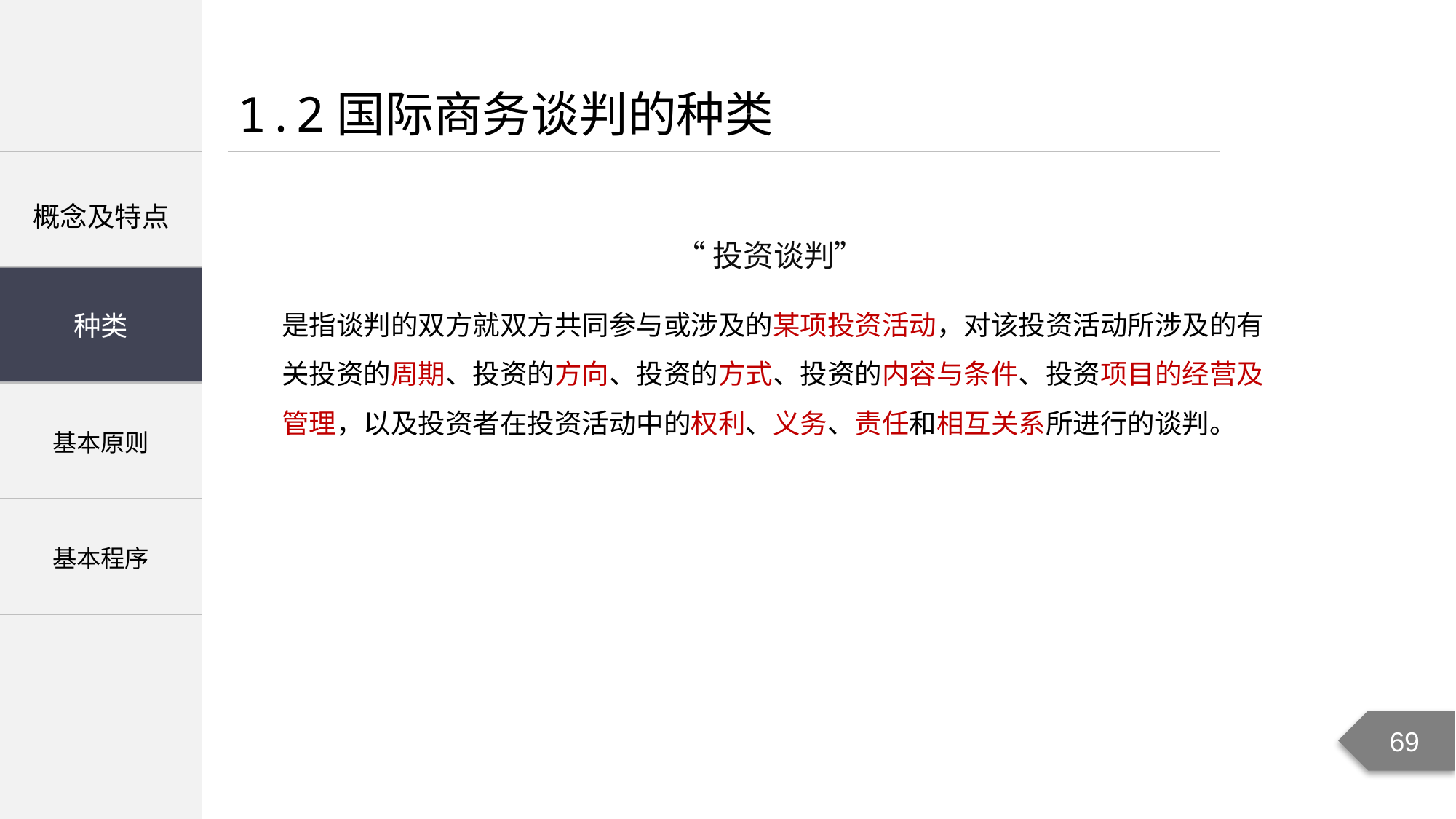

1.2国际商务谈判的种类
| 概念及特点 |
| --- |
|  |
| 基本原则 |
| 基本程序 |
“投资谈判”
种类

是指谈判的双方就双方共同参与或涉及的某项投资活动，对该投资活动所涉及的有关投资的周期、投资的方向、投资的方式、投资的内容与条件、投资项目的经营及管理，以及投资者在投资活动中的权利、义务、责任和相互关系所进行的谈判。
69